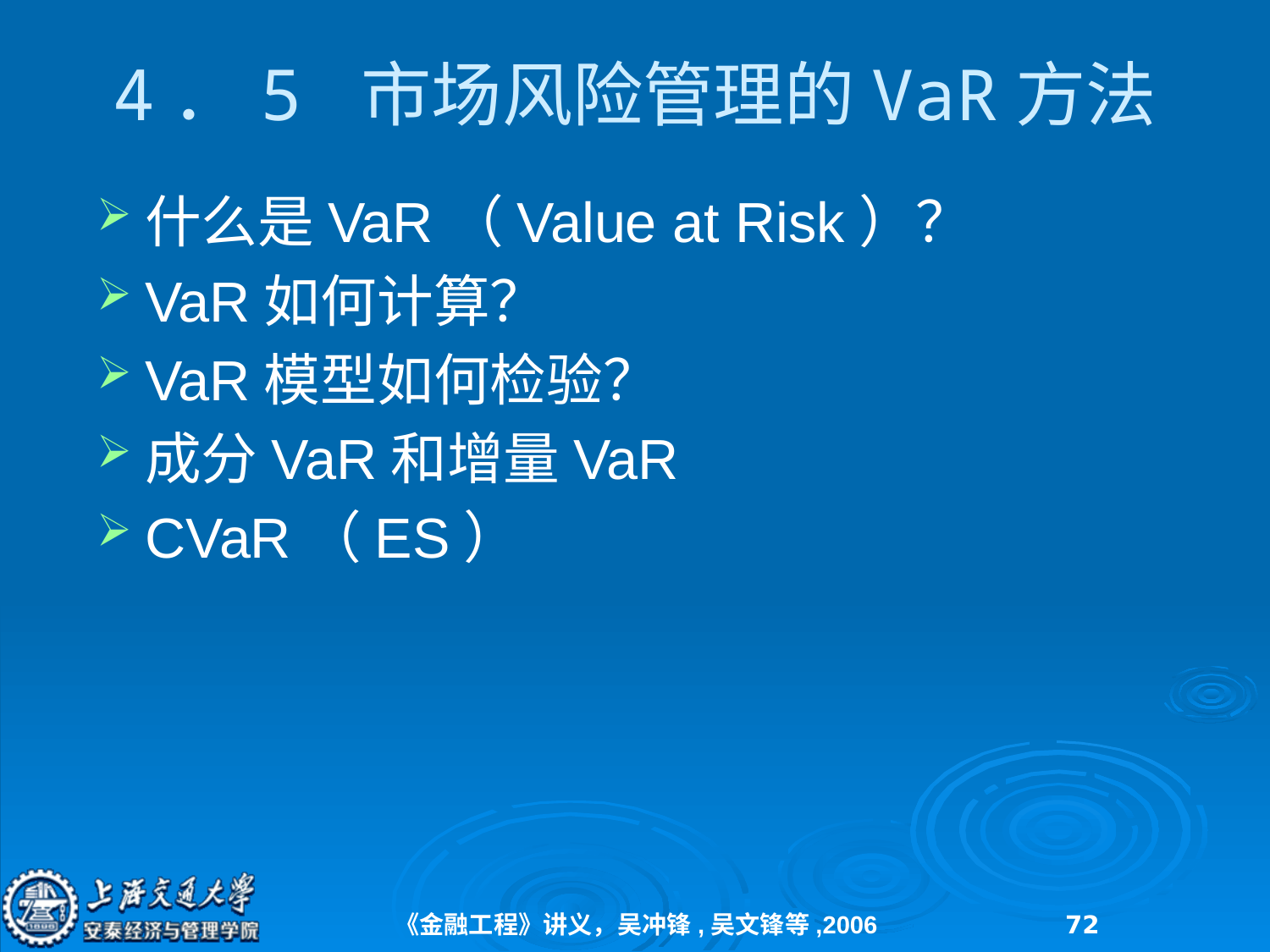

# 4．5 市场风险管理的VaR方法
什么是VaR（Value at Risk）？
VaR如何计算？
VaR模型如何检验？
成分VaR和增量VaR
CVaR（ES）